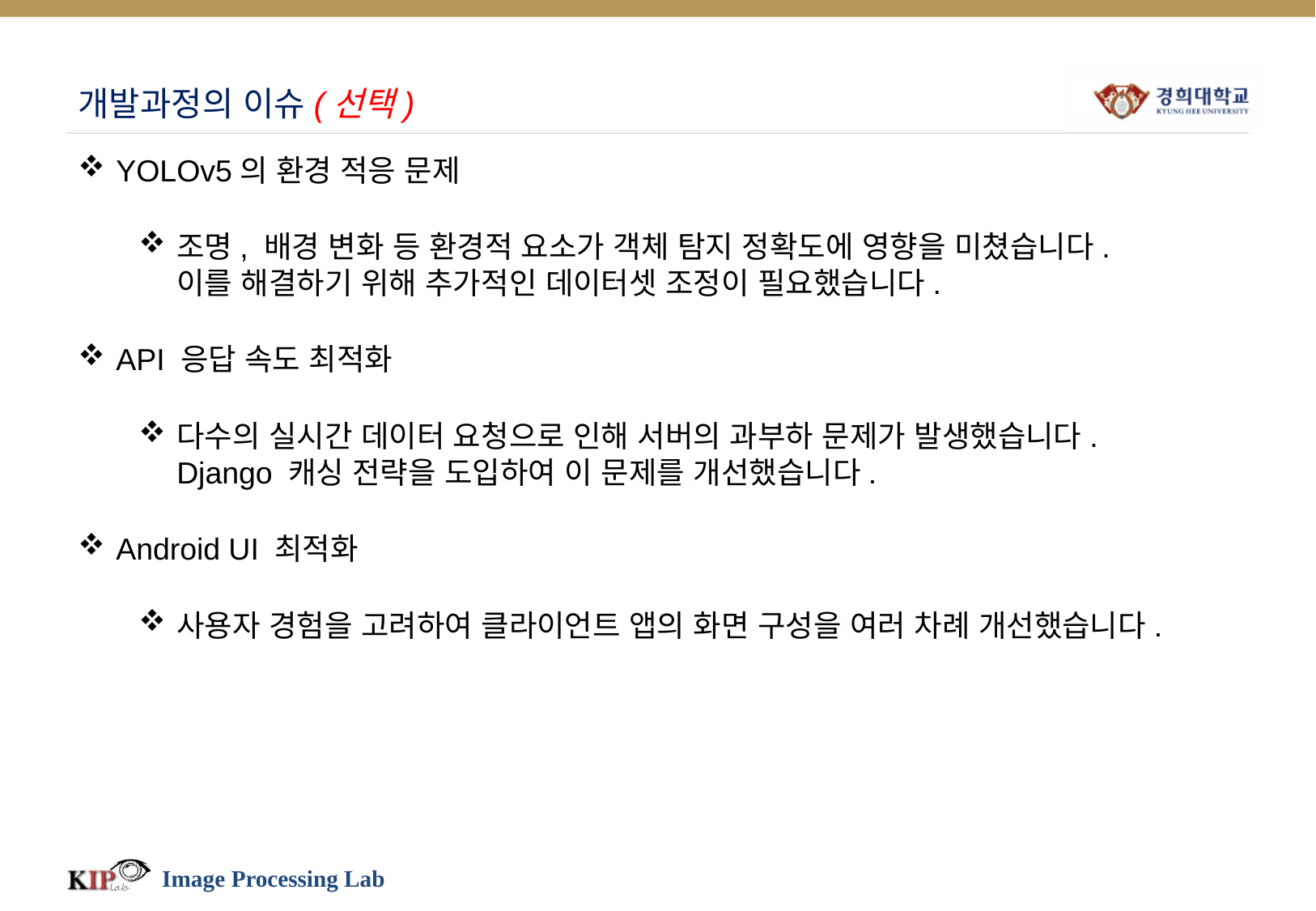

# 개발과정의 이슈(선택)
YOLOv5의 환경 적응 문제

조명, 배경 변화 등 환경적 요소가 객체 탐지 정확도에 영향을 미쳤습니다. 이를 해결하기 위해 추가적인 데이터셋 조정이 필요했습니다.

API 응답 속도 최적화

다수의 실시간 데이터 요청으로 인해 서버의 과부하 문제가 발생했습니다. Django 캐싱 전략을 도입하여 이 문제를 개선했습니다.

Android UI 최적화

사용자 경험을 고려하여 클라이언트 앱의 화면 구성을 여러 차례 개선했습니다.
Image Processing Lab